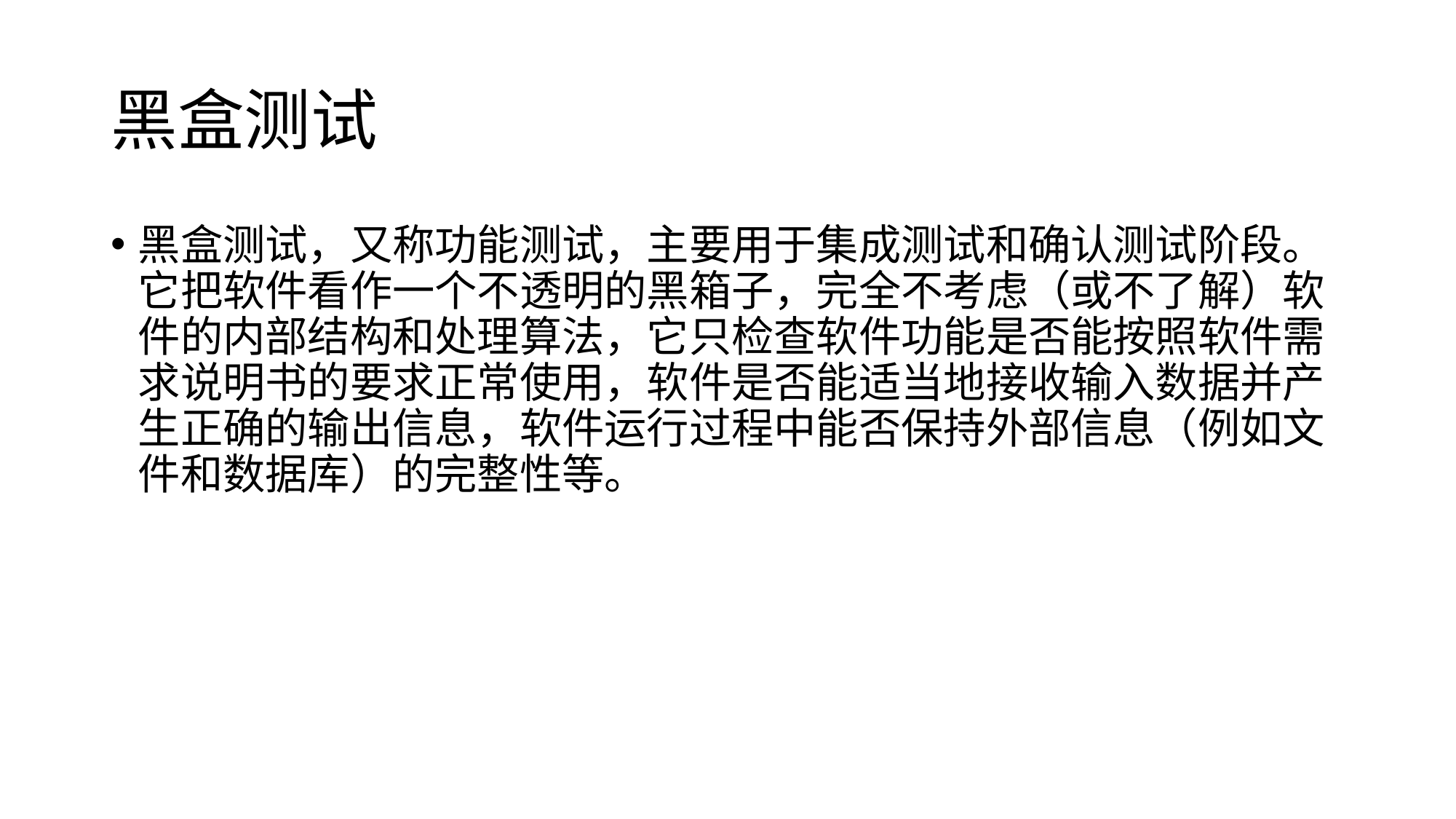

# 黑盒测试
黑盒测试，又称功能测试，主要用于集成测试和确认测试阶段。它把软件看作一个不透明的黑箱子，完全不考虑（或不了解）软件的内部结构和处理算法，它只检查软件功能是否能按照软件需求说明书的要求正常使用，软件是否能适当地接收输入数据并产生正确的输出信息，软件运行过程中能否保持外部信息（例如文件和数据库）的完整性等。